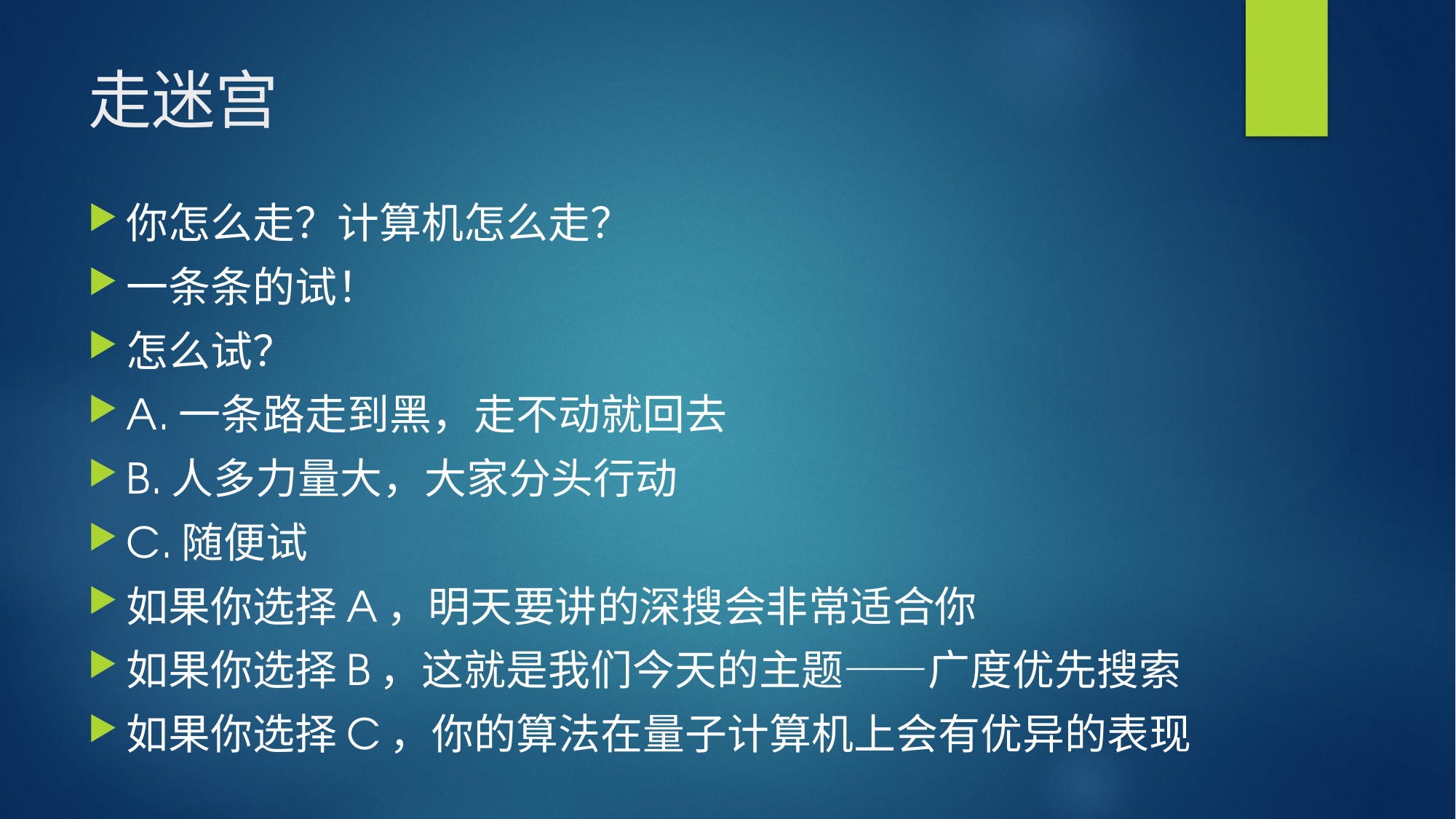

# 走迷宫
你怎么走？计算机怎么走？
一条条的试！
怎么试？
A.一条路走到黑，走不动就回去
B.人多力量大，大家分头行动
C.随便试
如果你选择A，明天要讲的深搜会非常适合你
如果你选择B，这就是我们今天的主题——广度优先搜索
如果你选择C，你的算法在量子计算机上会有优异的表现